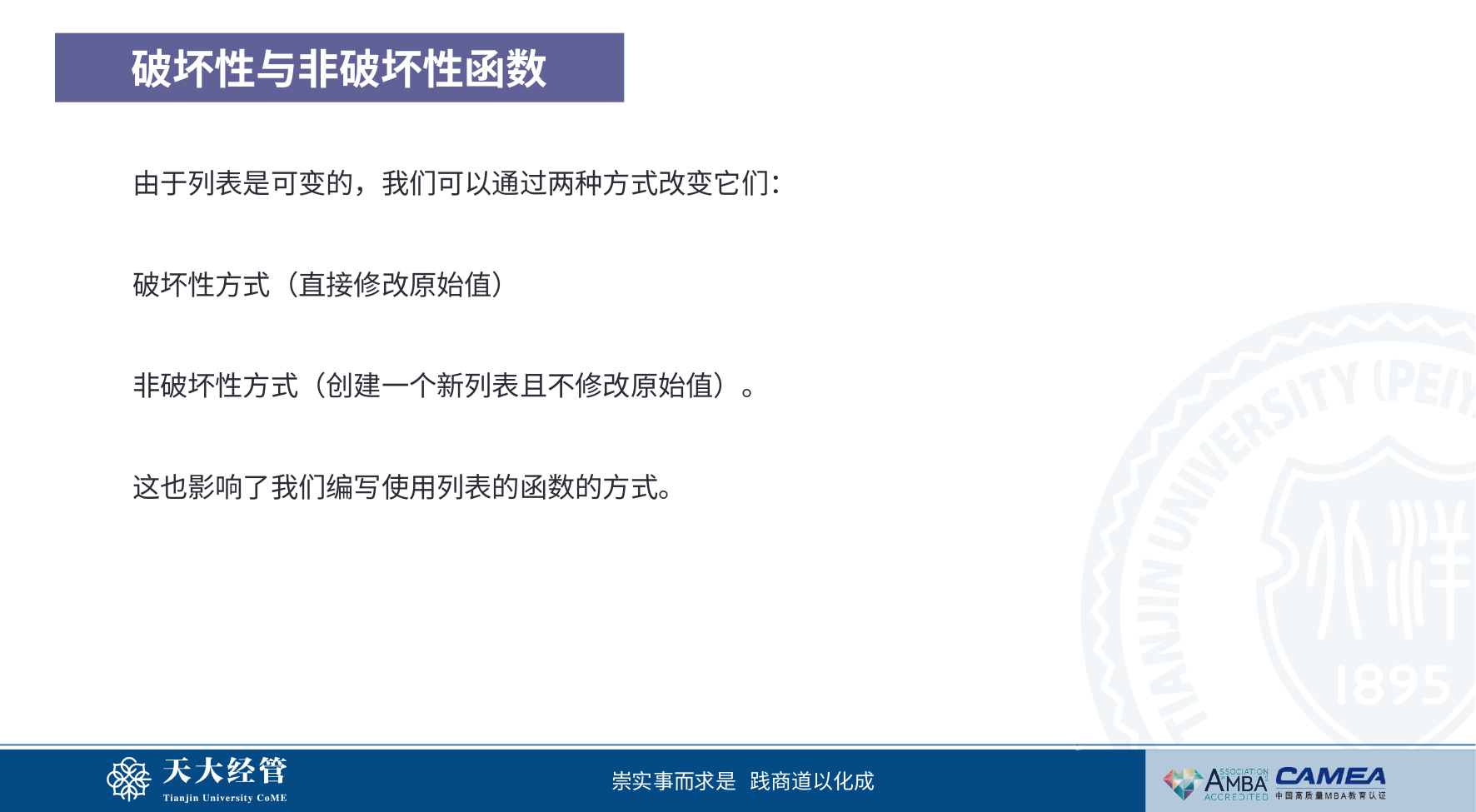

破坏性与非破坏性函数
由于列表是可变的，我们可以通过两种方式改变它们：

破坏性方式（直接修改原始值）

非破坏性方式（创建一个新列表且不修改原始值）。

这也影响了我们编写使用列表的函数的方式。